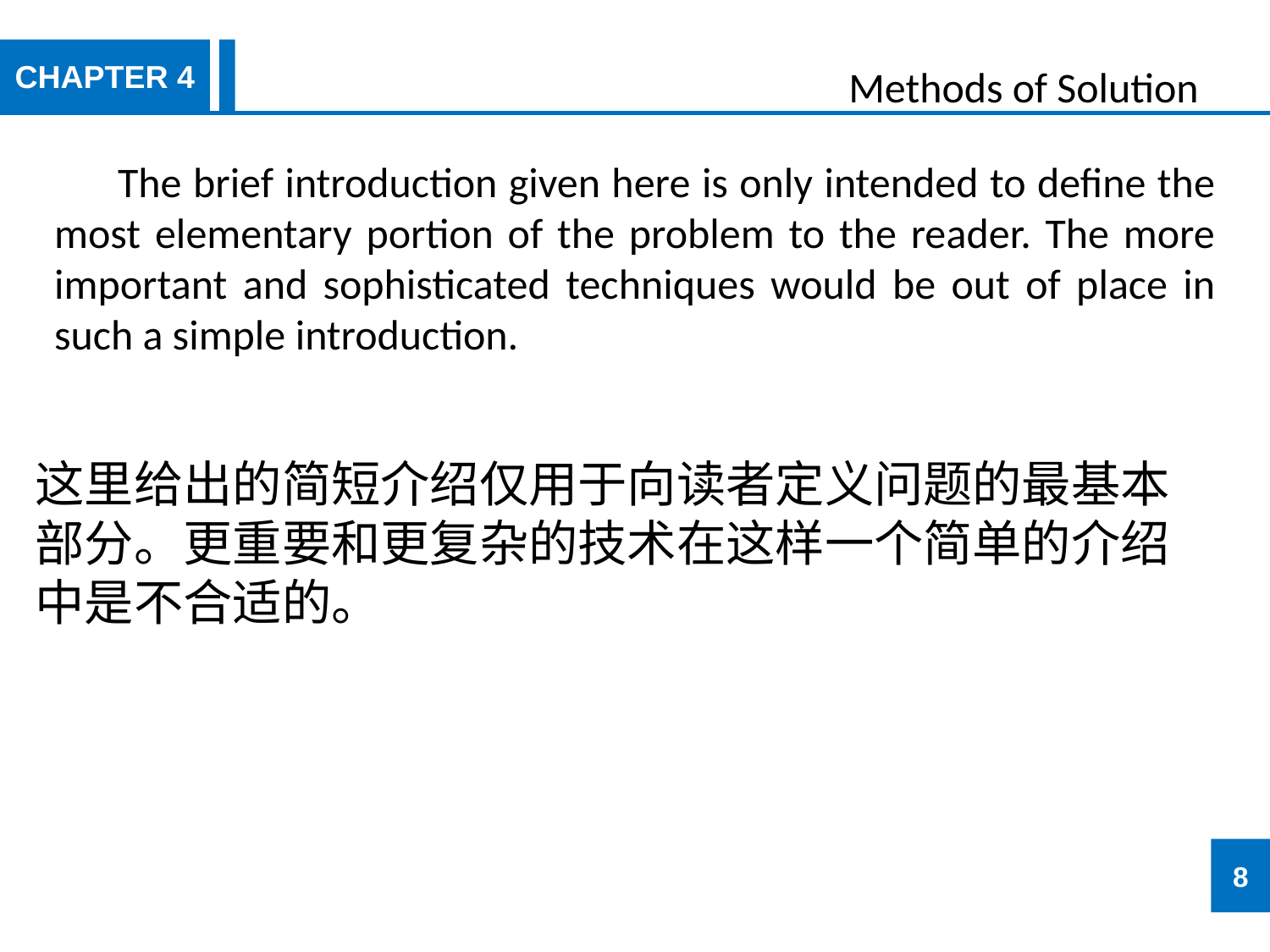

CHAPTER 4

Methods of Solution
The brief introduction given here is only intended to define the most elementary portion of the problem to the reader. The more important and sophisticated techniques would be out of place in such a simple introduction.
这里给出的简短介绍仅用于向读者定义问题的最基本部分。更重要和更复杂的技术在这样一个简单的介绍中是不合适的。
8